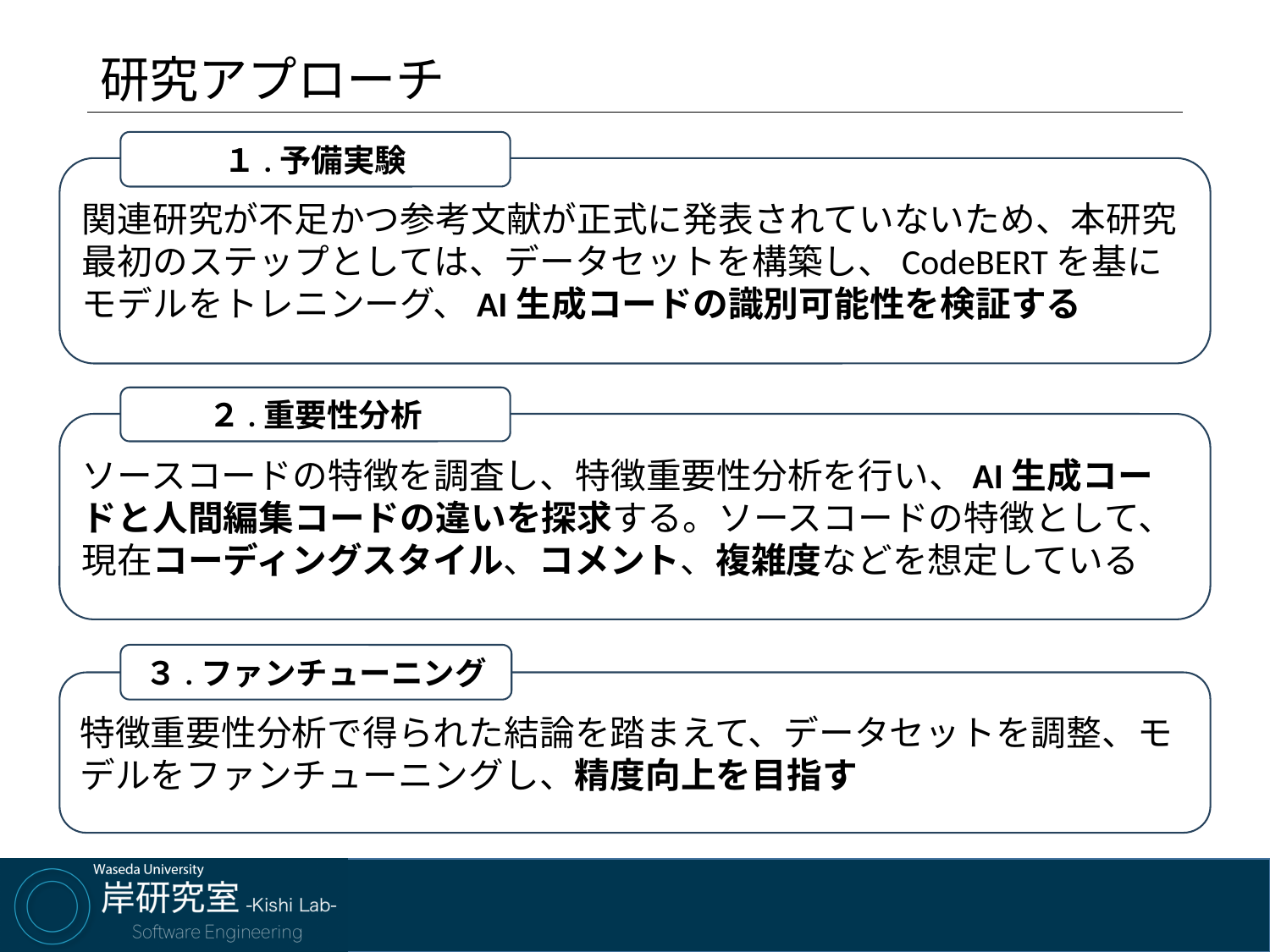

# 研究アプローチ
１.予備実験
関連研究が不足かつ参考文献が正式に発表されていないため、本研究最初のステップとしては、データセットを構築し、CodeBERTを基にモデルをトレニンーグ、AI生成コードの識別可能性を検証する
２.重要性分析
ソースコードの特徴を調査し、特徴重要性分析を行い、AI生成コードと人間編集コードの違いを探求する。ソースコードの特徴として、現在コーディングスタイル、コメント、複雑度などを想定している
３.ファンチューニング
特徴重要性分析で得られた結論を踏まえて、データセットを調整、モデルをファンチューニングし、精度向上を目指す
7